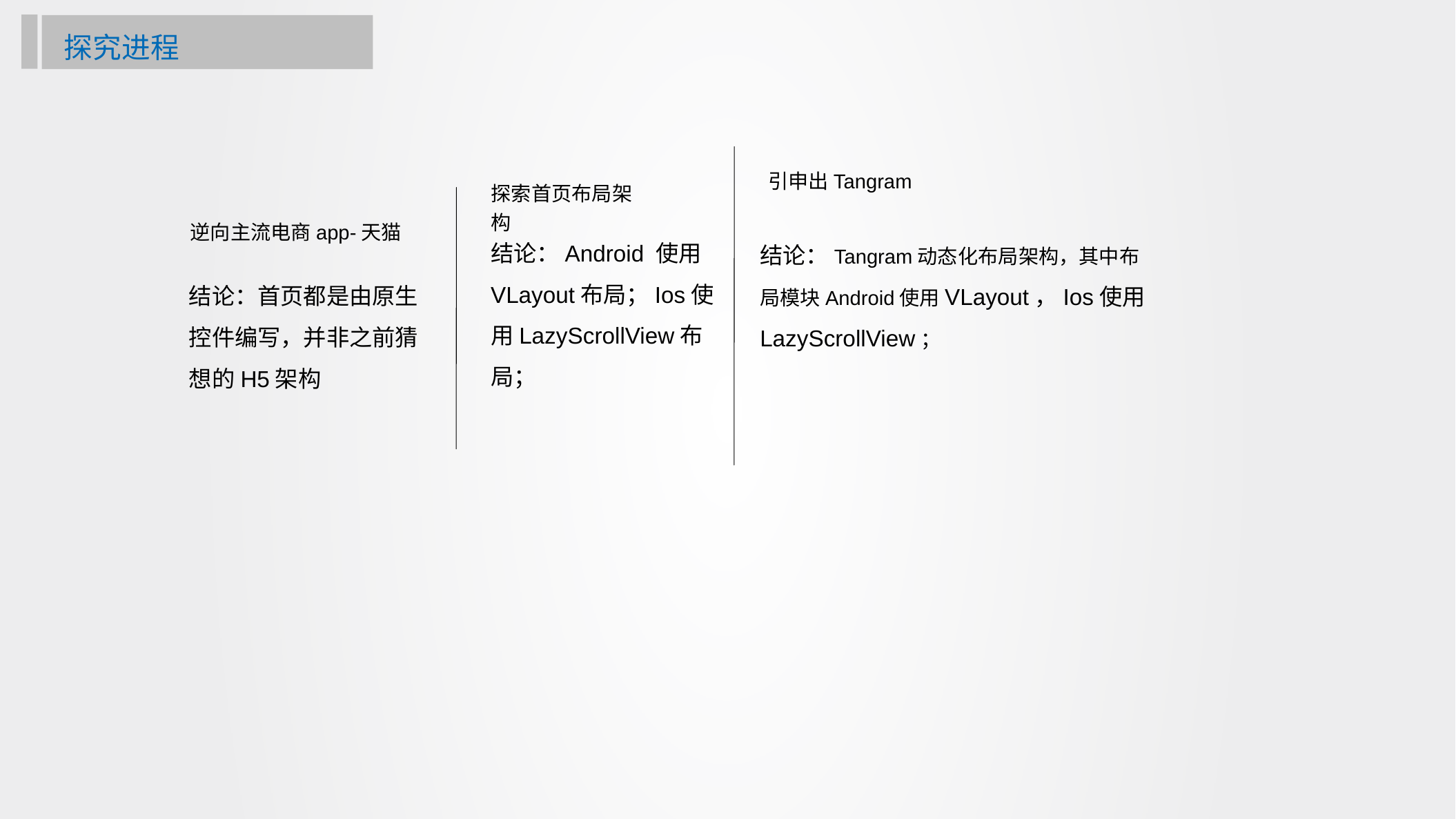

探究进程

引申出Tangram

探索首页布局架构

逆向主流电商app-天猫
结论：Android 使用VLayout布局；Ios使用LazyScrollView布局；
结论：Tangram动态化布局架构，其中布局模块Android使用VLayout，Ios使用LazyScrollView；
结论：首页都是由原生控件编写，并非之前猜想的H5架构